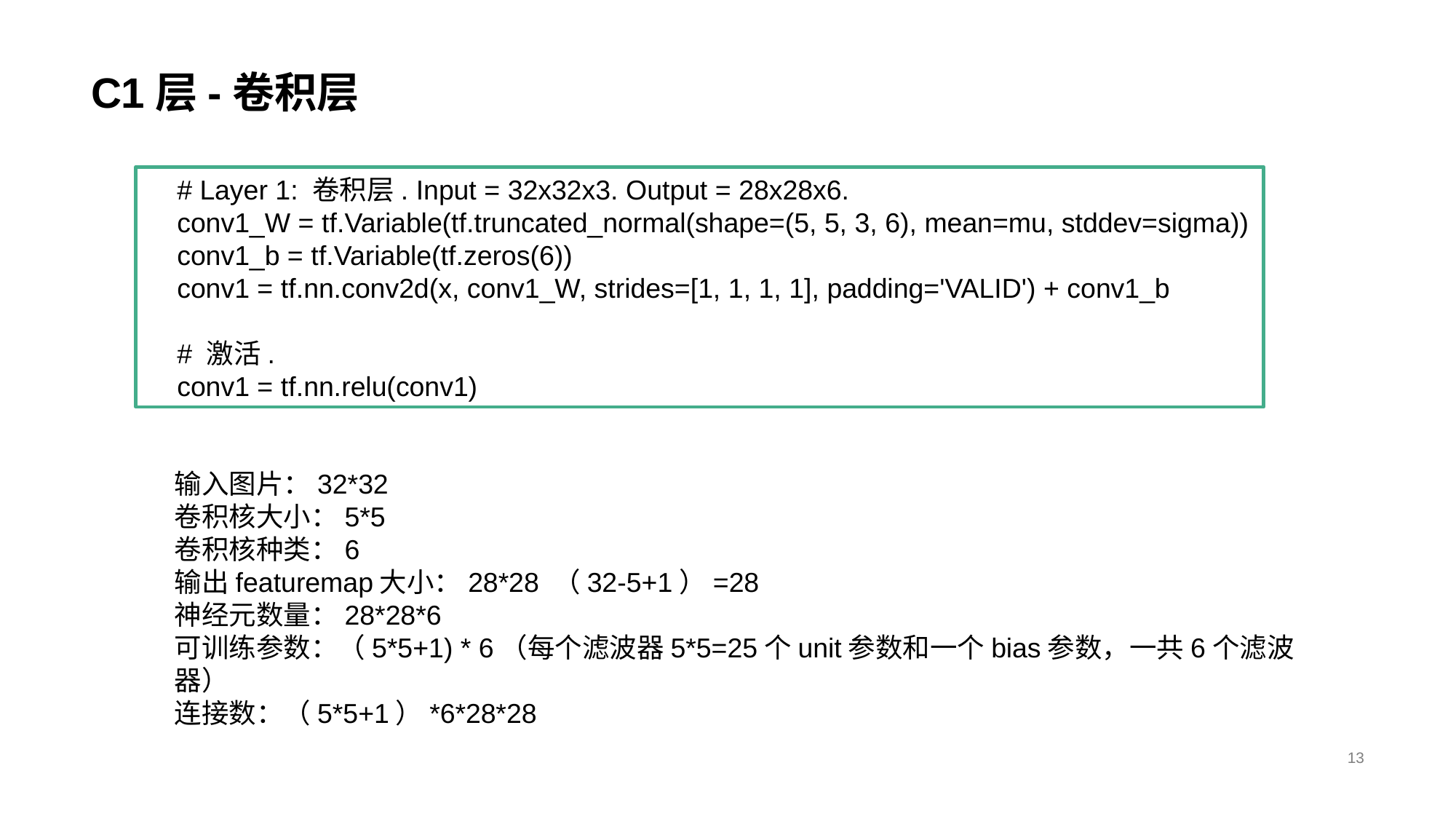

# C1层-卷积层
    # Layer 1: 卷积层. Input = 32x32x3. Output = 28x28x6.
    conv1_W = tf.Variable(tf.truncated_normal(shape=(5, 5, 3, 6), mean=mu, stddev=sigma))
    conv1_b = tf.Variable(tf.zeros(6))
    conv1 = tf.nn.conv2d(x, conv1_W, strides=[1, 1, 1, 1], padding='VALID') + conv1_b

    # 激活.
    conv1 = tf.nn.relu(conv1)
输入图片：32*32
卷积核大小：5*5
卷积核种类：6
输出featuremap大小：28*28 （32-5+1）=28
神经元数量：28*28*6
可训练参数：（5*5+1) * 6（每个滤波器5*5=25个unit参数和一个bias参数，一共6个滤波器）
连接数：（5*5+1）*6*28*28

13